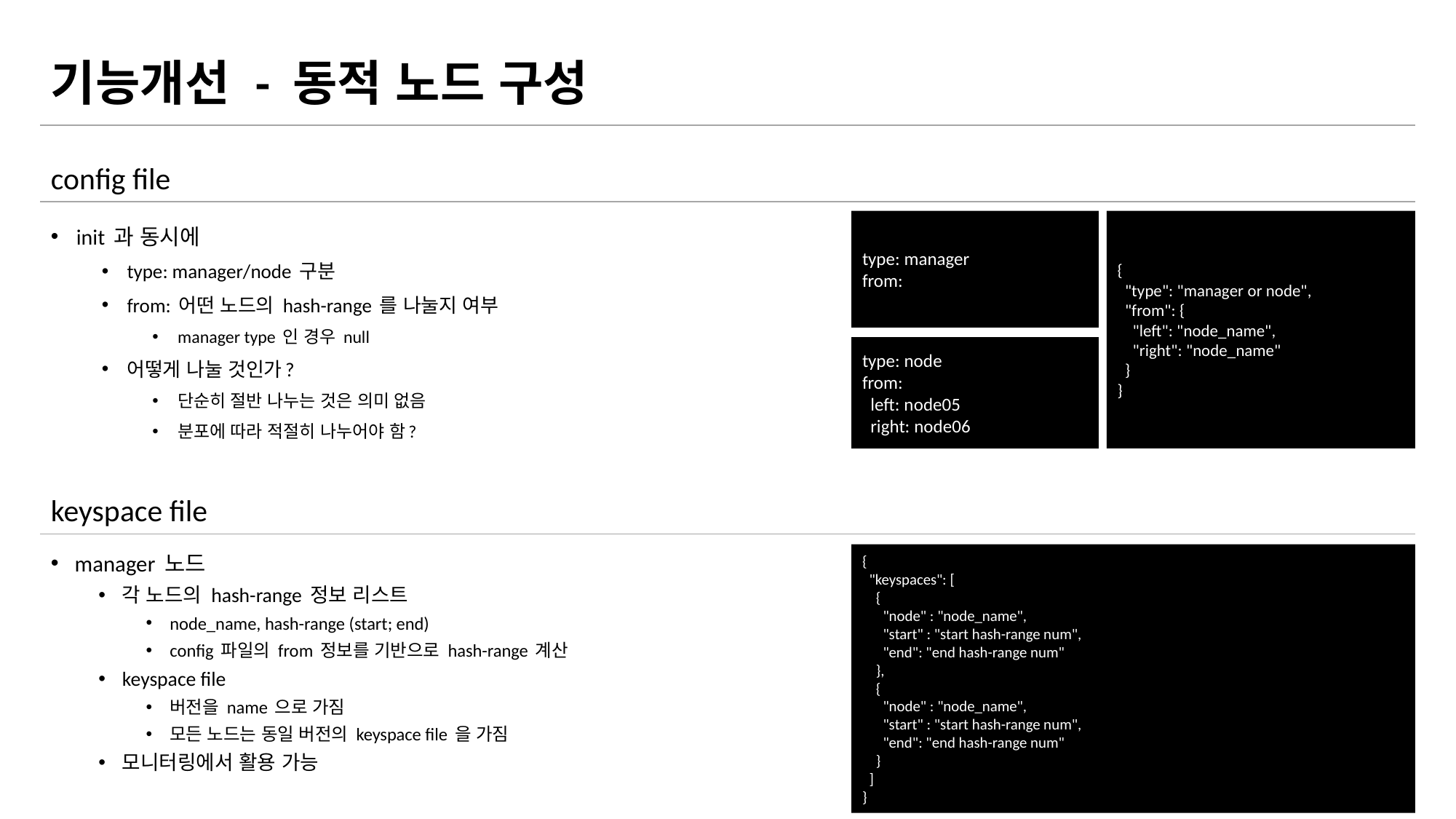

# 기능개선 - 동적 노드 구성
config file
type: manager
from:
{
  "type": "manager or node",
  "from": {
    "left": "node_name",
    "right": "node_name"
  }
}
init 과 동시에
type: manager/node 구분
from: 어떤 노드의 hash-range 를 나눌지 여부
manager type 인 경우 null
어떻게 나눌 것인가?
단순히 절반 나누는 것은 의미 없음
분포에 따라 적절히 나누어야 함?
type: node
from:
  left: node05
  right: node06
keyspace file
{
  "keyspaces": [
    {
      "node" : "node_name",
      "start" : "start hash-range num",
      "end": "end hash-range num"
    },
    {
      "node" : "node_name",
      "start" : "start hash-range num",
      "end": "end hash-range num"
    }
  ]
}
manager 노드
각 노드의 hash-range 정보 리스트
node_name, hash-range (start; end)
config 파일의 from 정보를 기반으로 hash-range 계산
keyspace file
버전을 name 으로 가짐
모든 노드는 동일 버전의 keyspace file 을 가짐
모니터링에서 활용 가능